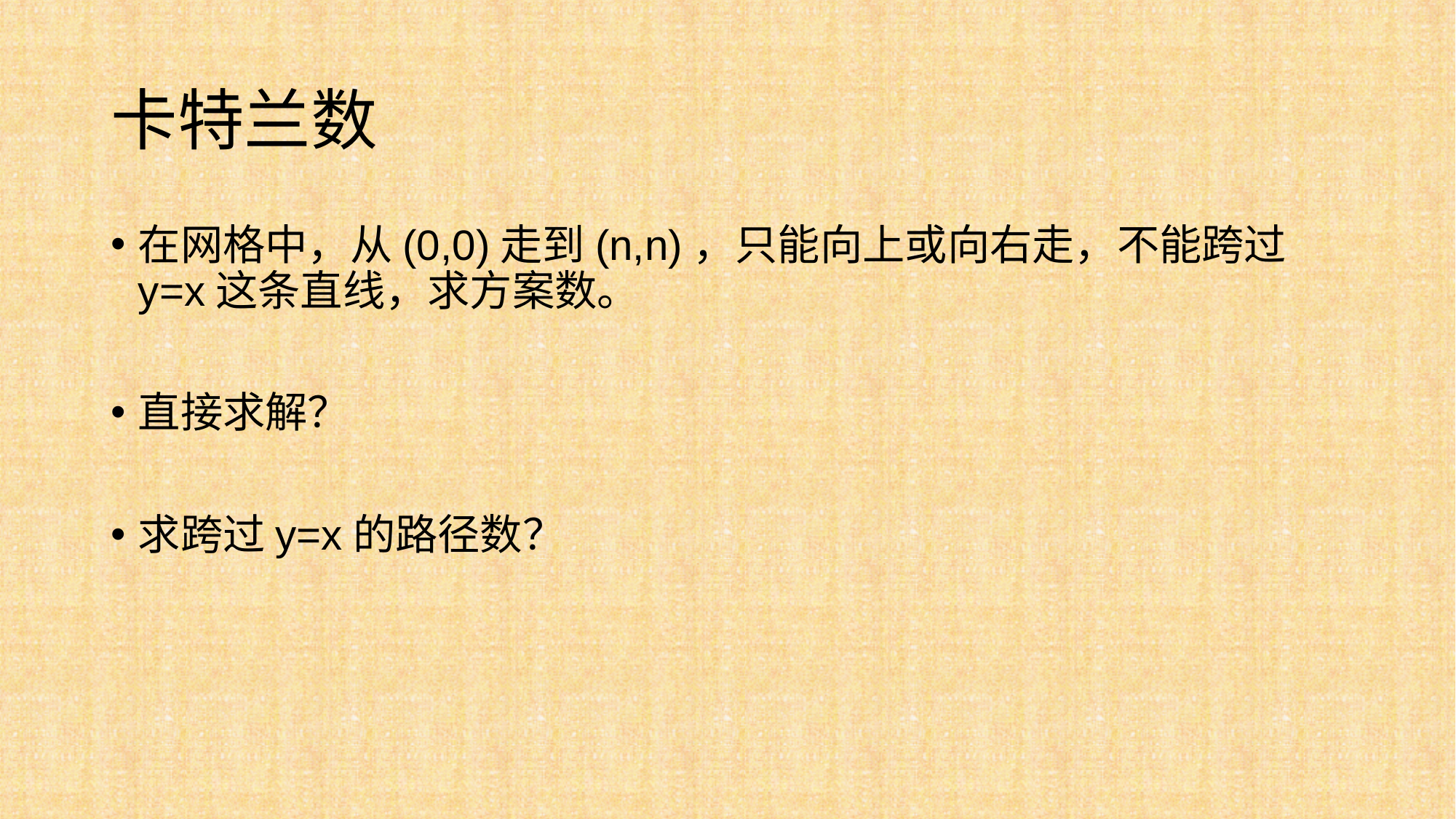

# 卡特兰数
在网格中，从(0,0)走到(n,n)，只能向上或向右走，不能跨过y=x这条直线，求方案数。

直接求解？

求跨过y=x的路径数？